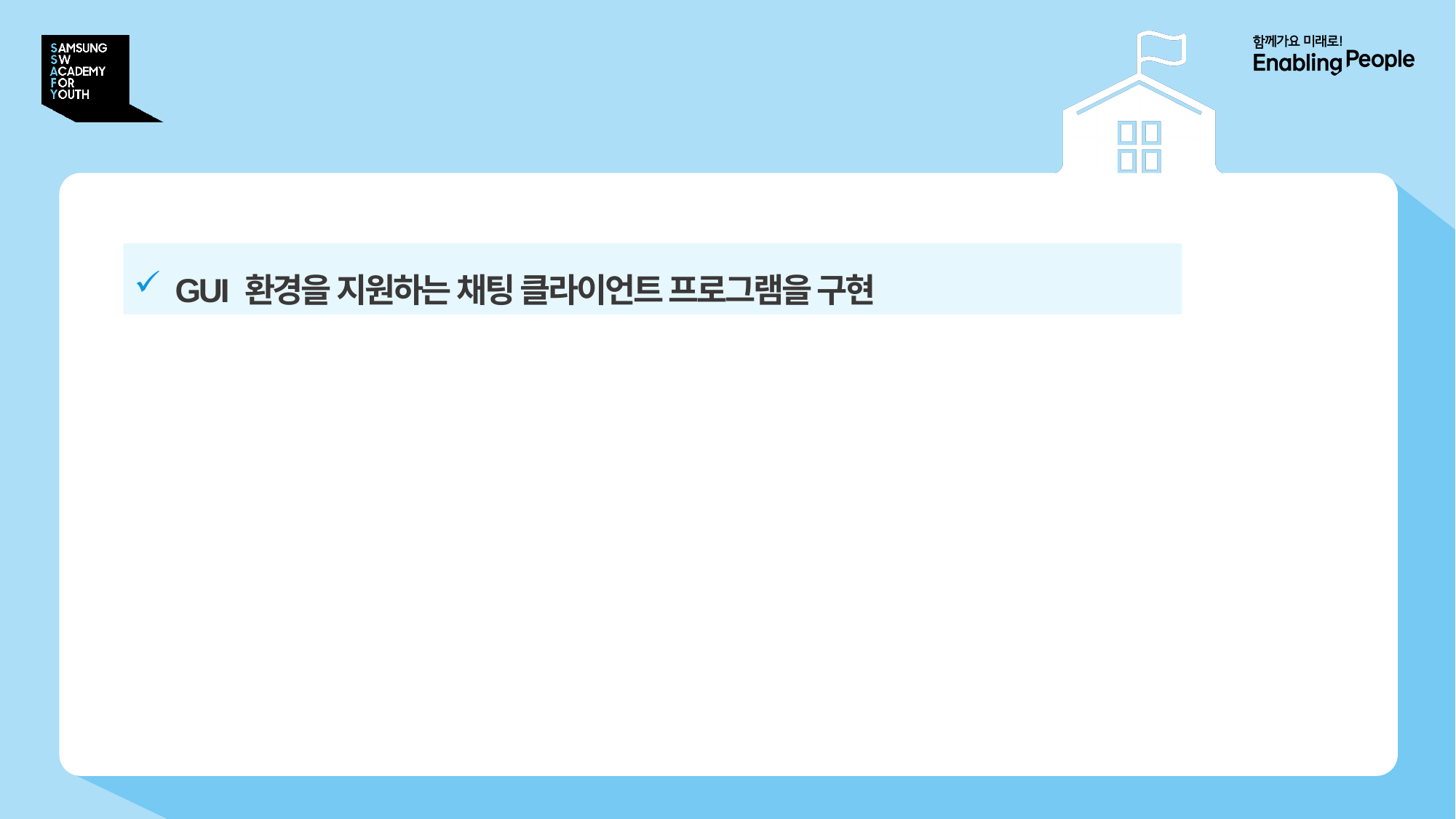

# 심화 과제
GUI 환경을 지원하는 채팅 클라이언트 프로그램을 구현